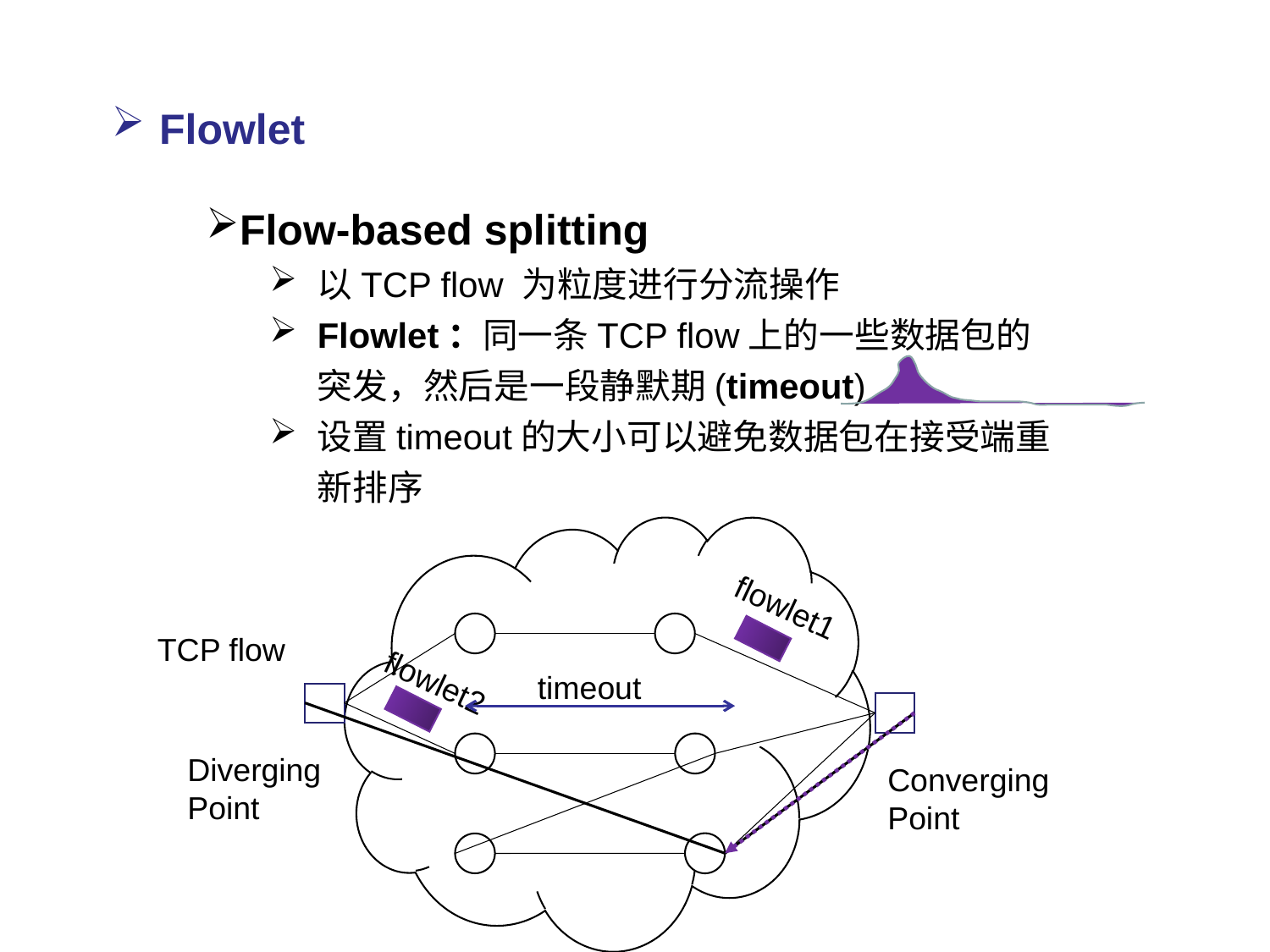

Flowlet
Flow-based splitting
以TCP flow 为粒度进行分流操作
Flowlet：同一条TCP flow上的一些数据包的突发，然后是一段静默期(timeout)
设置timeout的大小可以避免数据包在接受端重新排序

flowlet1

TCP flow

flowlet2
timeout

Diverging Point
Converging Point